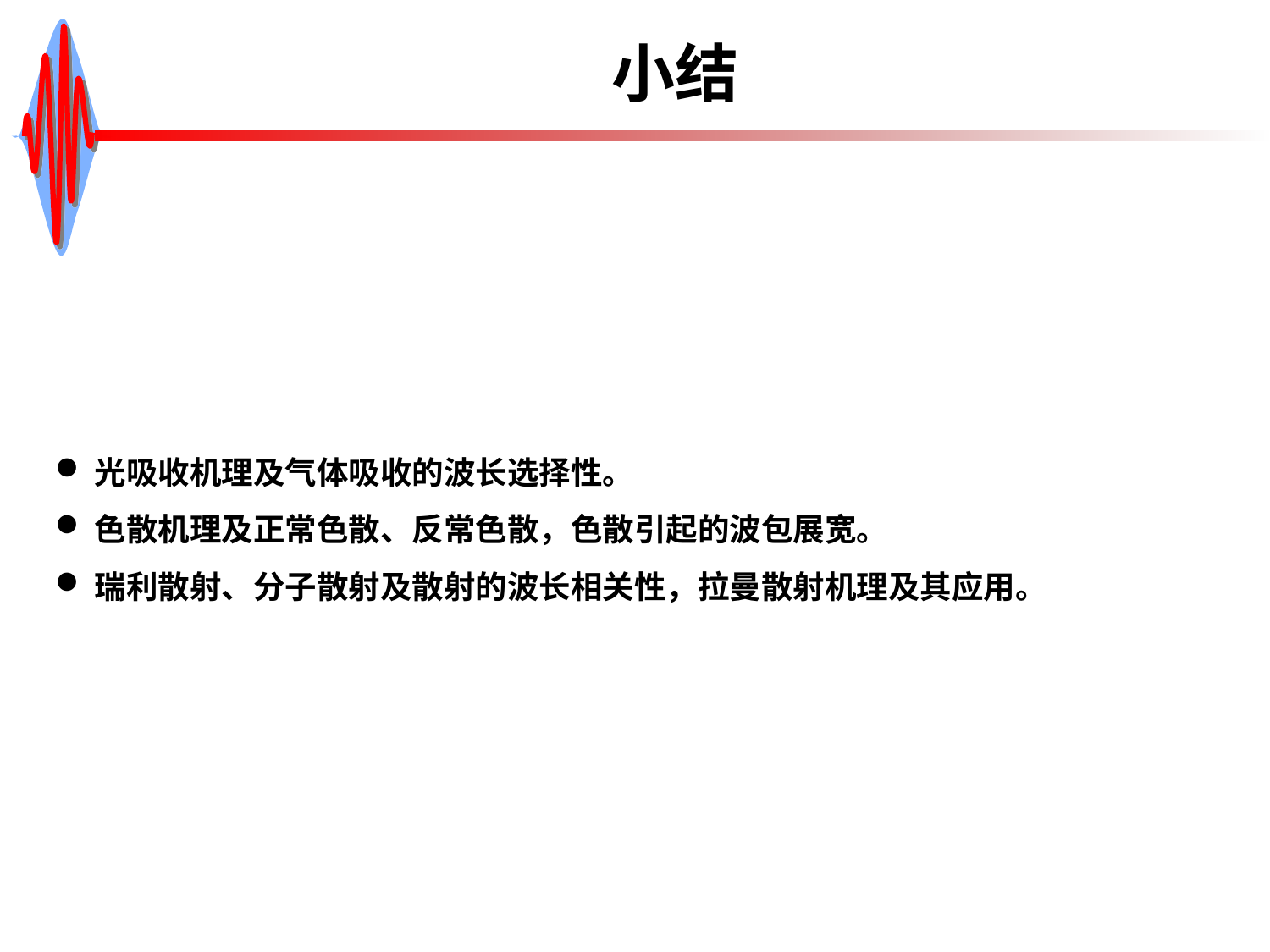

# 小结
17
光吸收机理及气体吸收的波长选择性。
色散机理及正常色散、反常色散，色散引起的波包展宽。
瑞利散射、分子散射及散射的波长相关性，拉曼散射机理及其应用。